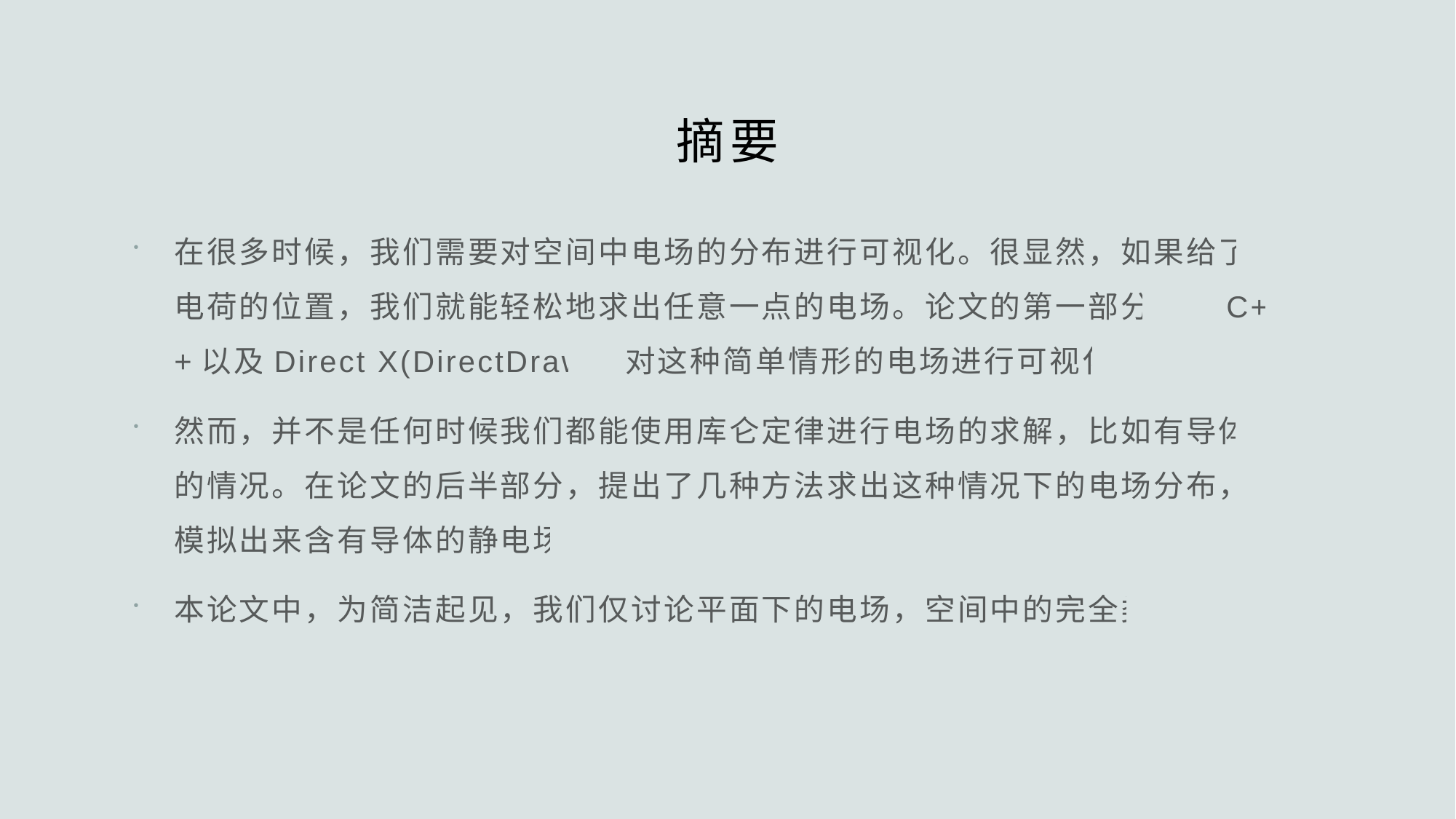

# 摘要
在很多时候，我们需要对空间中电场的分布进行可视化。很显然，如果给了每个电荷的位置，我们就能轻松地求出任意一点的电场。论文的第一部分使用C++以及Direct X(DirectDraw7)对这种简单情形的电场进行可视化。
然而，并不是任何时候我们都能使用库仑定律进行电场的求解，比如有导体存在的情况。在论文的后半部分，提出了几种方法求出这种情况下的电场分布，进而模拟出来含有导体的静电场。
本论文中，为简洁起见，我们仅讨论平面下的电场，空间中的完全类似。